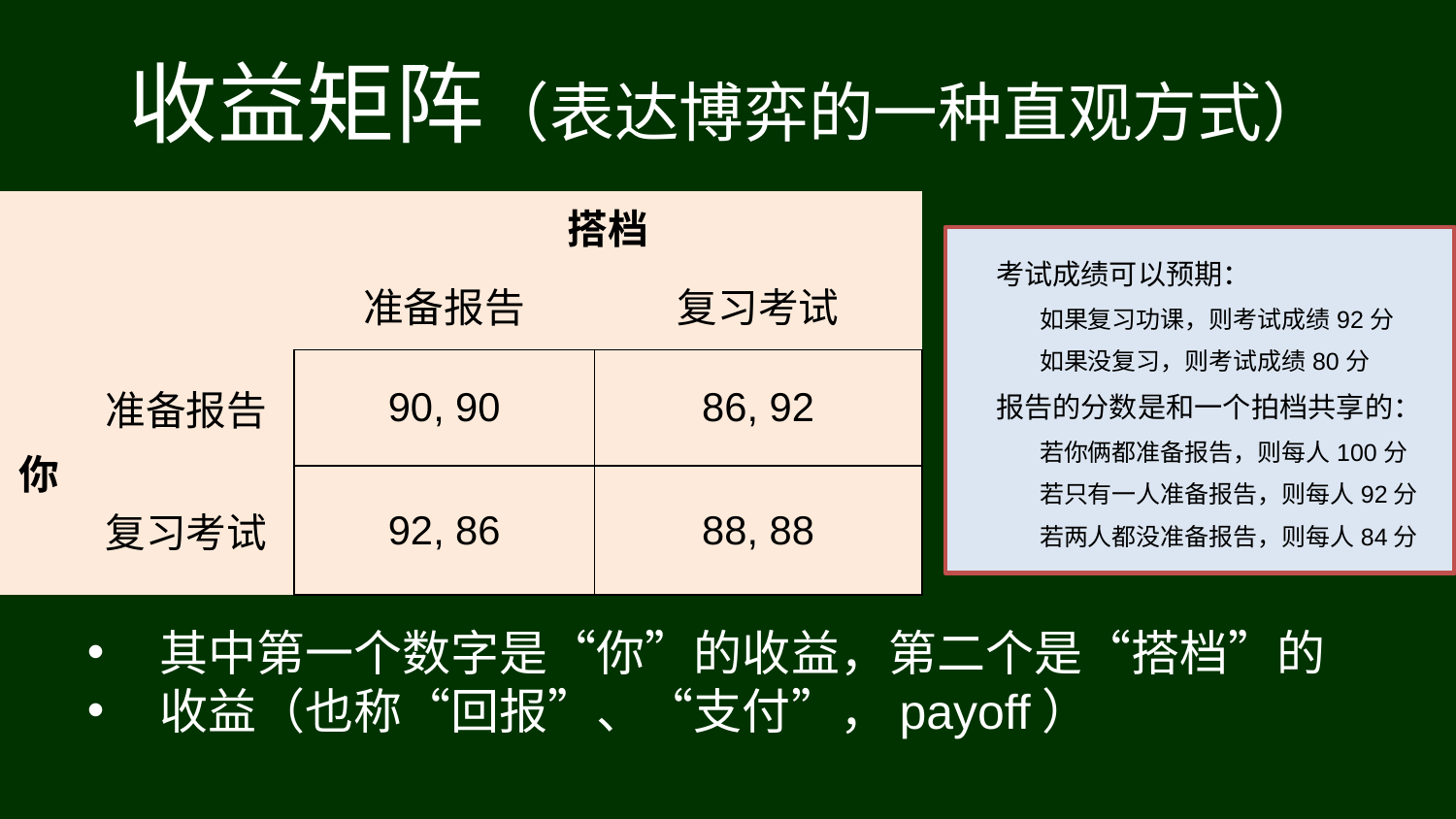

# 收益矩阵（表达博弈的一种直观方式）
|  |  | 搭档 |  |
| --- | --- | --- | --- |
|  |  | 准备报告 | 复习考试 |
| 你 | 准备报告 | 90, 90 | 86, 92 |
|  | 复习考试 | 92, 86 | 88, 88 |
考试成绩可以预期：
如果复习功课，则考试成绩92分
如果没复习，则考试成绩80分
报告的分数是和一个拍档共享的：
若你俩都准备报告，则每人100分
若只有一人准备报告，则每人92分
若两人都没准备报告，则每人84分
其中第一个数字是“你”的收益，第二个是“搭档”的
收益（也称“回报”、“支付”，payoff）